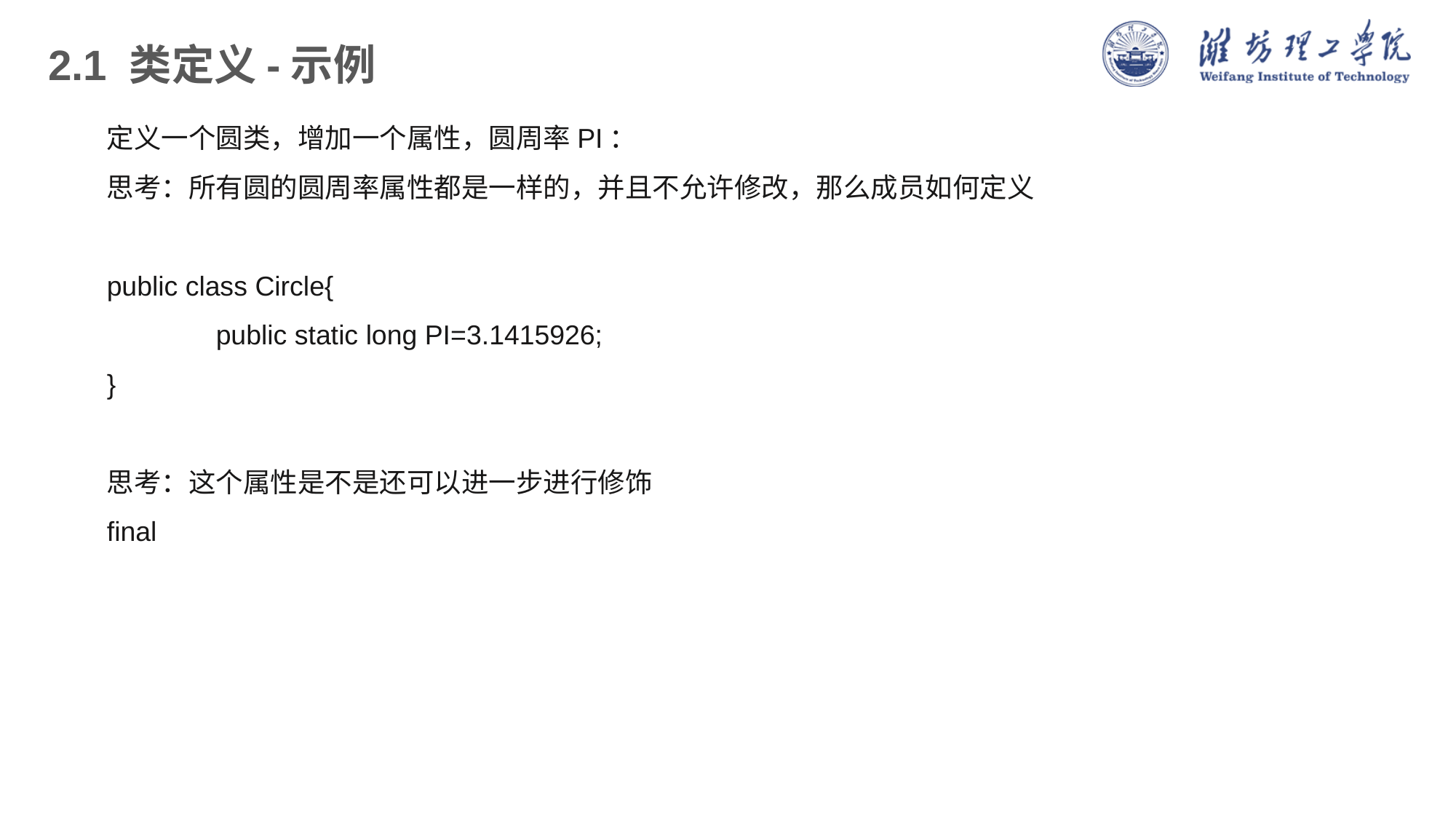

2.1 类定义-示例
定义一个圆类，增加一个属性，圆周率PI：
思考：所有圆的圆周率属性都是一样的，并且不允许修改，那么成员如何定义

public class Circle{
	public static long PI=3.1415926;
}

思考：这个属性是不是还可以进一步进行修饰
final